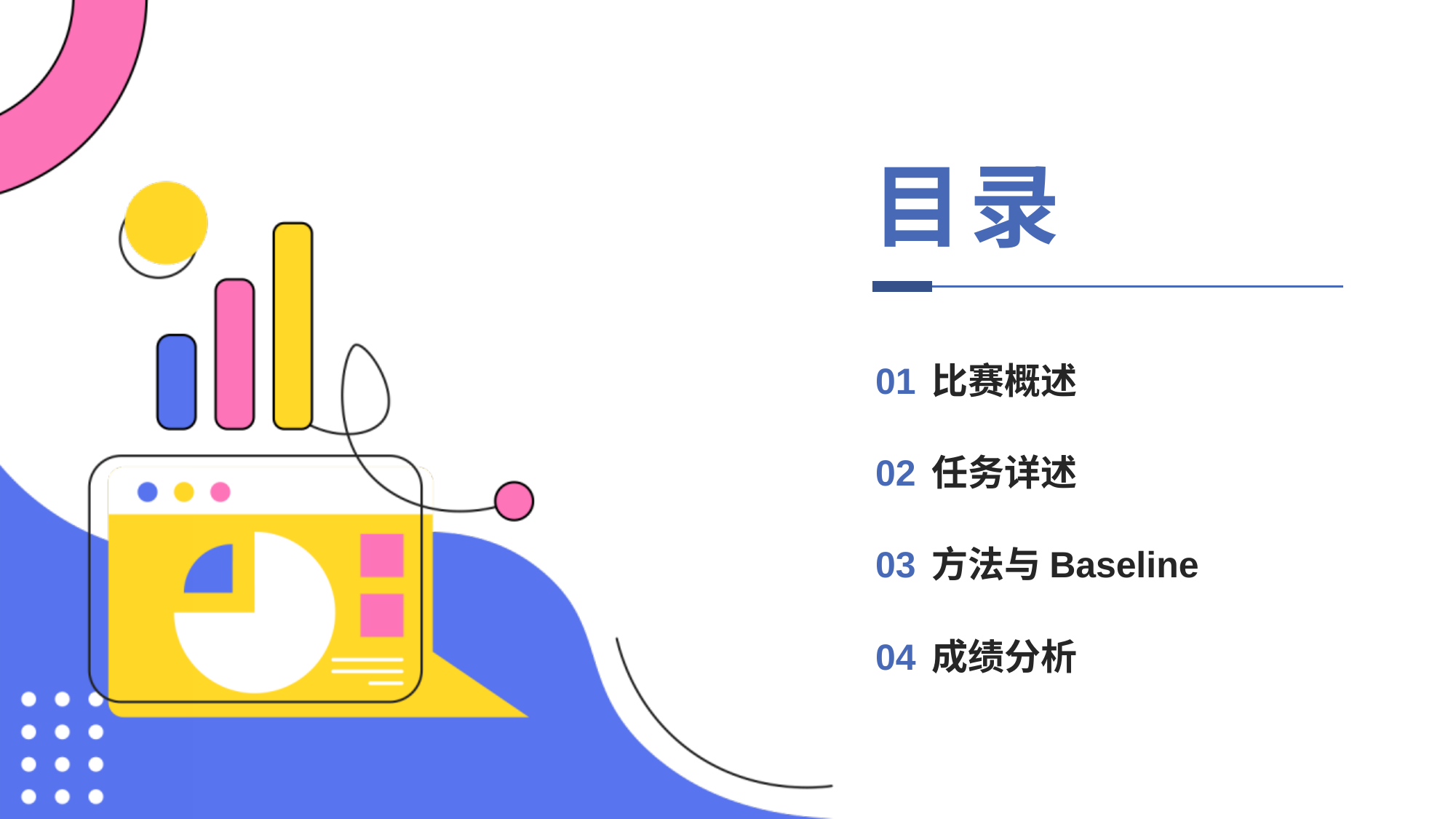

# 目录
01
比赛概述
02
任务详述
03
方法与Baseline
04
成绩分析